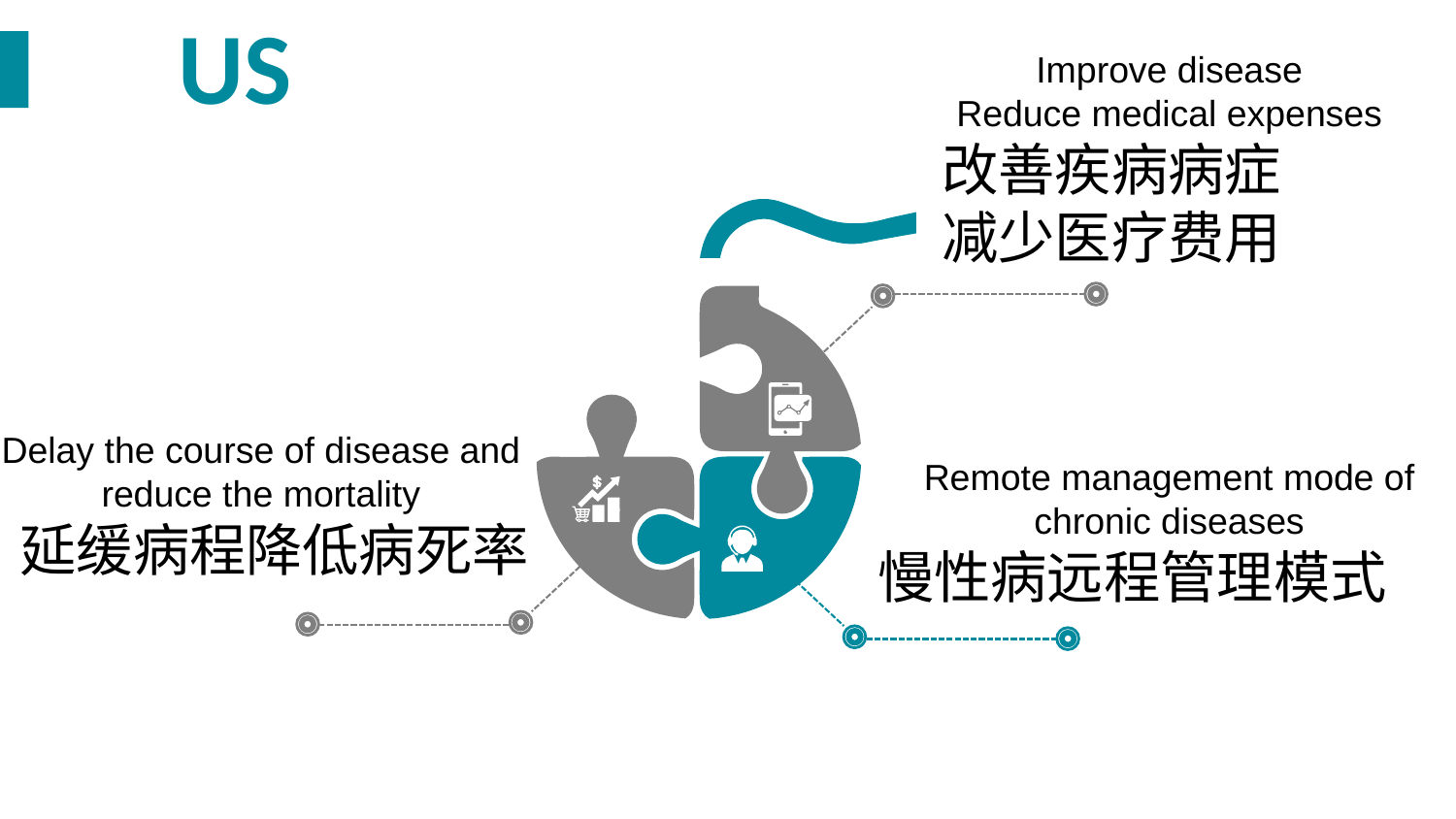

US

Improve disease
Reduce medical expenses
改善疾病病症
减少医疗费用

Delay the course of disease and reduce the mortality
延缓病程降低病死率
Remote management mode of chronic diseases
慢性病远程管理模式